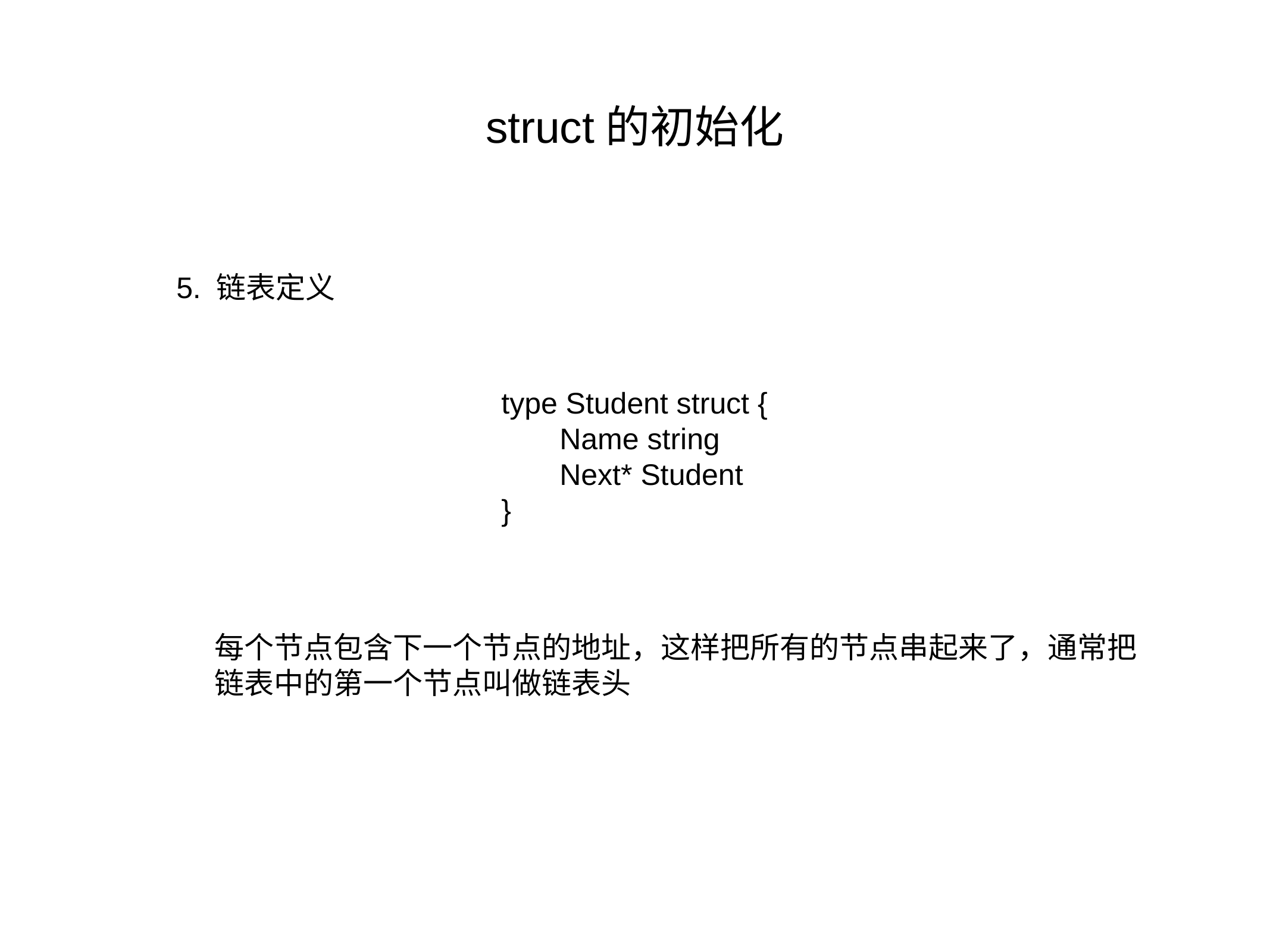

struct的初始化
5. 链表定义
type Student struct {
       Name string
       Next* Student
}
每个节点包含下一个节点的地址，这样把所有的节点串起来了，通常把
链表中的第一个节点叫做链表头